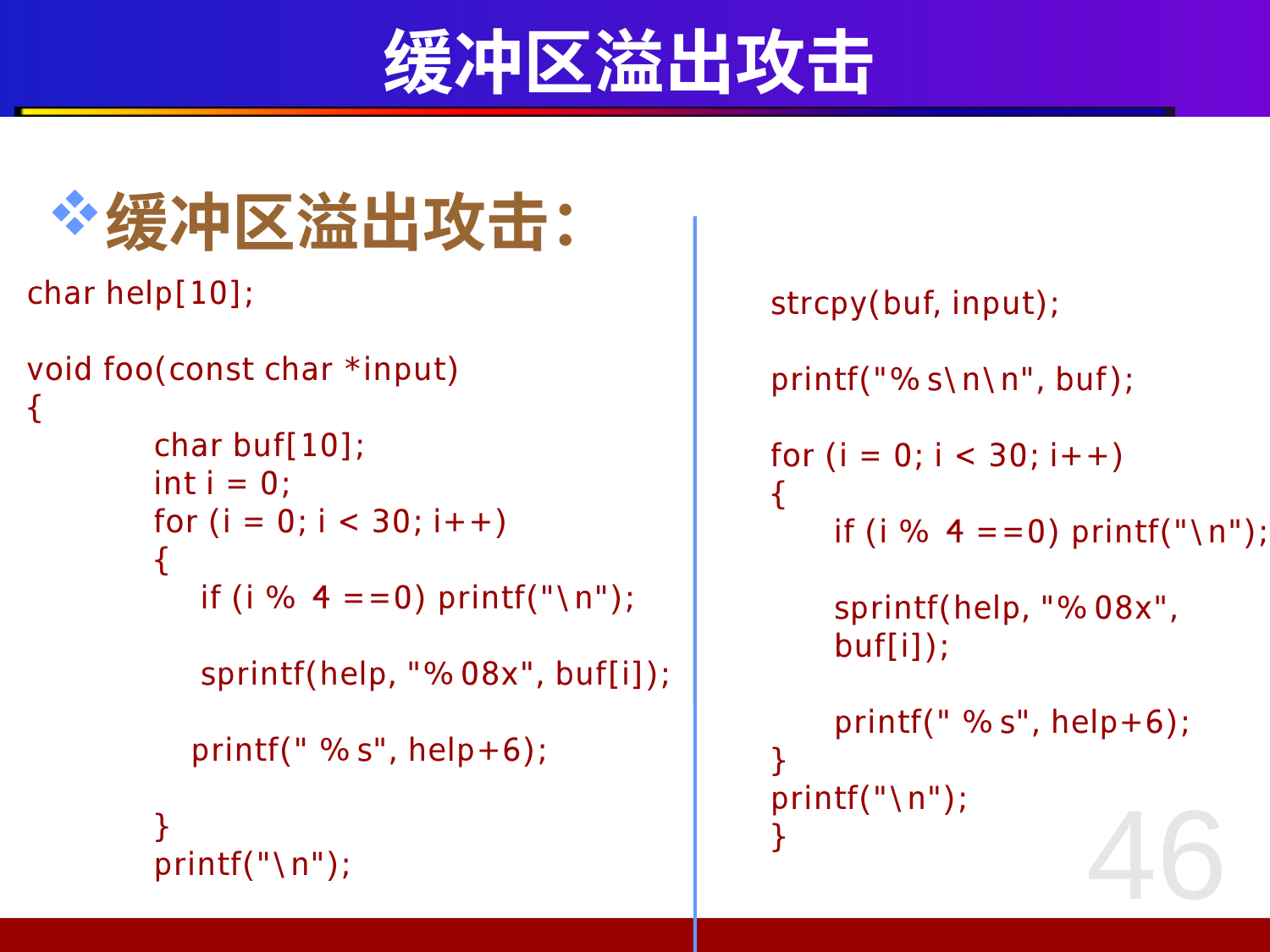

# 缓冲区溢出攻击
缓冲区溢出攻击：

char help[10];

void foo(const char *input)
{
	char buf[10];
	int i = 0;
	for (i = 0; i < 30; i++)
	{
	     if (i % 4 ==0) printf("\n");

	     sprintf(help, "%08x", buf[i]);

	    printf(" %s", help+6);

	}
	printf("\n");
strcpy(buf, input);

printf("%s\n\n", buf);

for (i = 0; i < 30; i++)
{
if (i % 4 ==0) printf("\n");

sprintf(help, "%08x", buf[i]);

printf(" %s", help+6);
}
printf("\n");
}

46